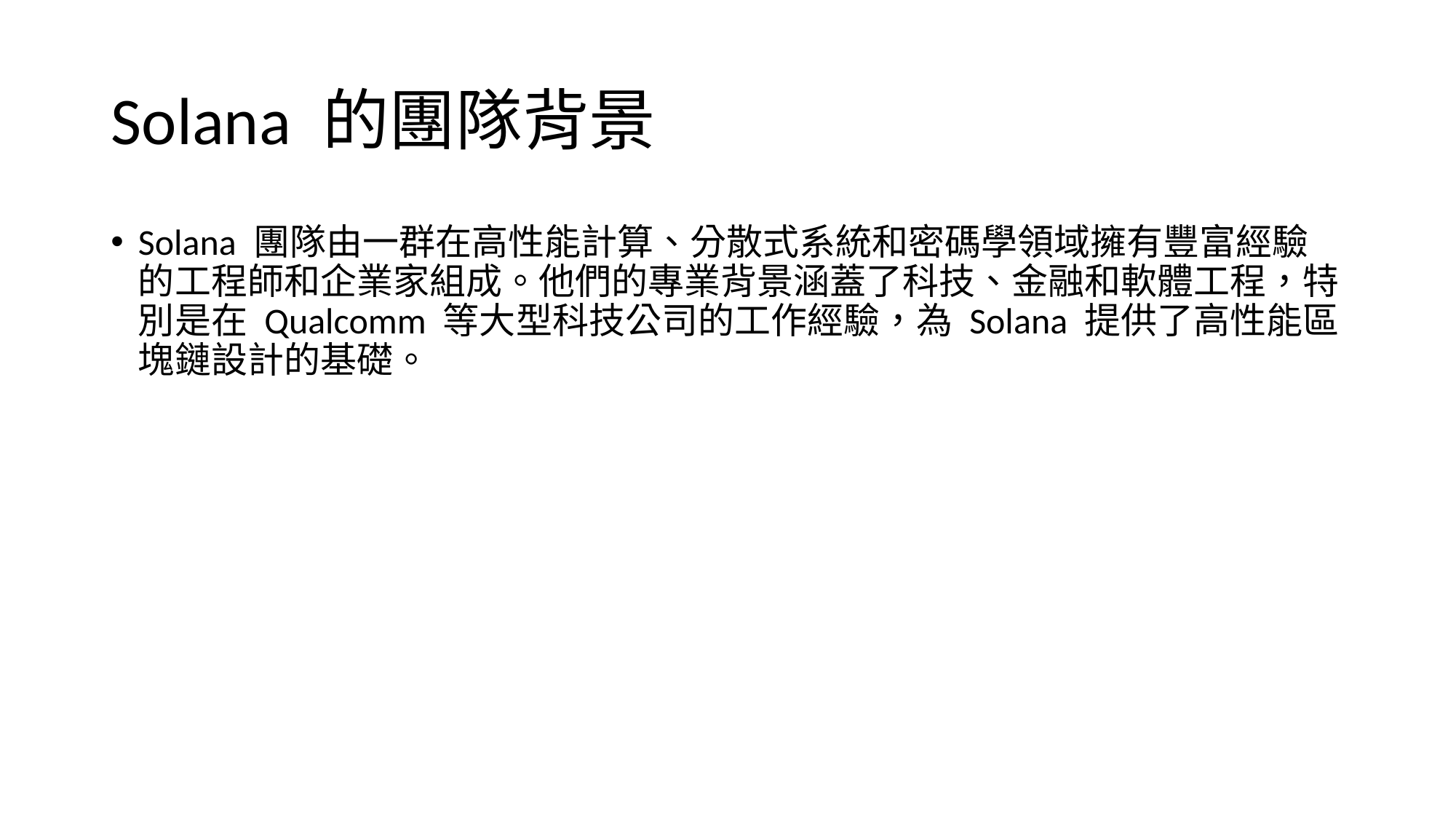

# Solana 的團隊背景
Solana 團隊由一群在高性能計算、分散式系統和密碼學領域擁有豐富經驗的工程師和企業家組成。他們的專業背景涵蓋了科技、金融和軟體工程，特別是在 Qualcomm 等大型科技公司的工作經驗，為 Solana 提供了高性能區塊鏈設計的基礎。